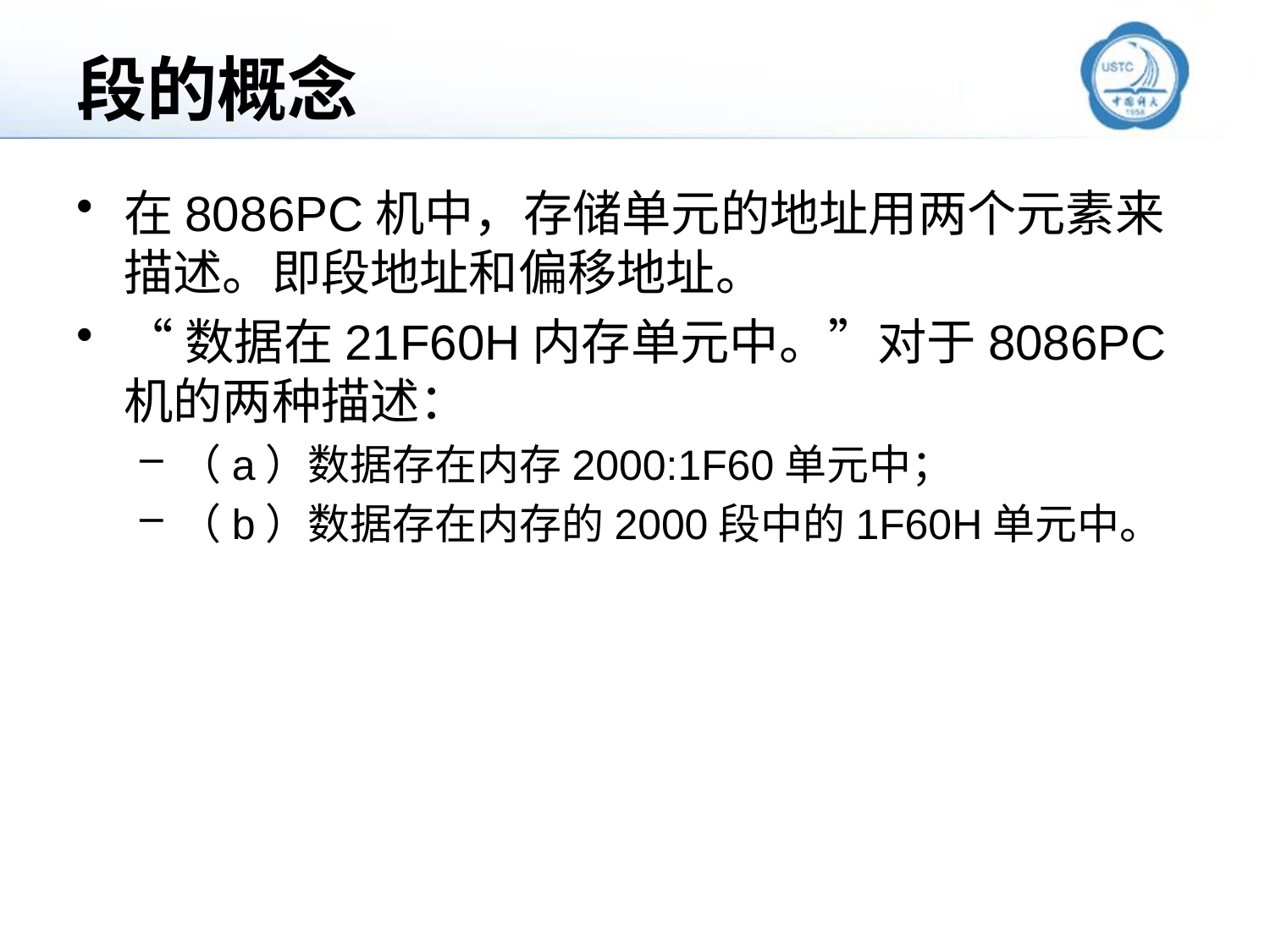

# 段的概念
在8086PC机中，存储单元的地址用两个元素来描述。即段地址和偏移地址。
“数据在21F60H内存单元中。”对于8086PC机的两种描述：
（a）数据存在内存2000:1F60单元中；
（b）数据存在内存的2000段中的1F60H单元中。